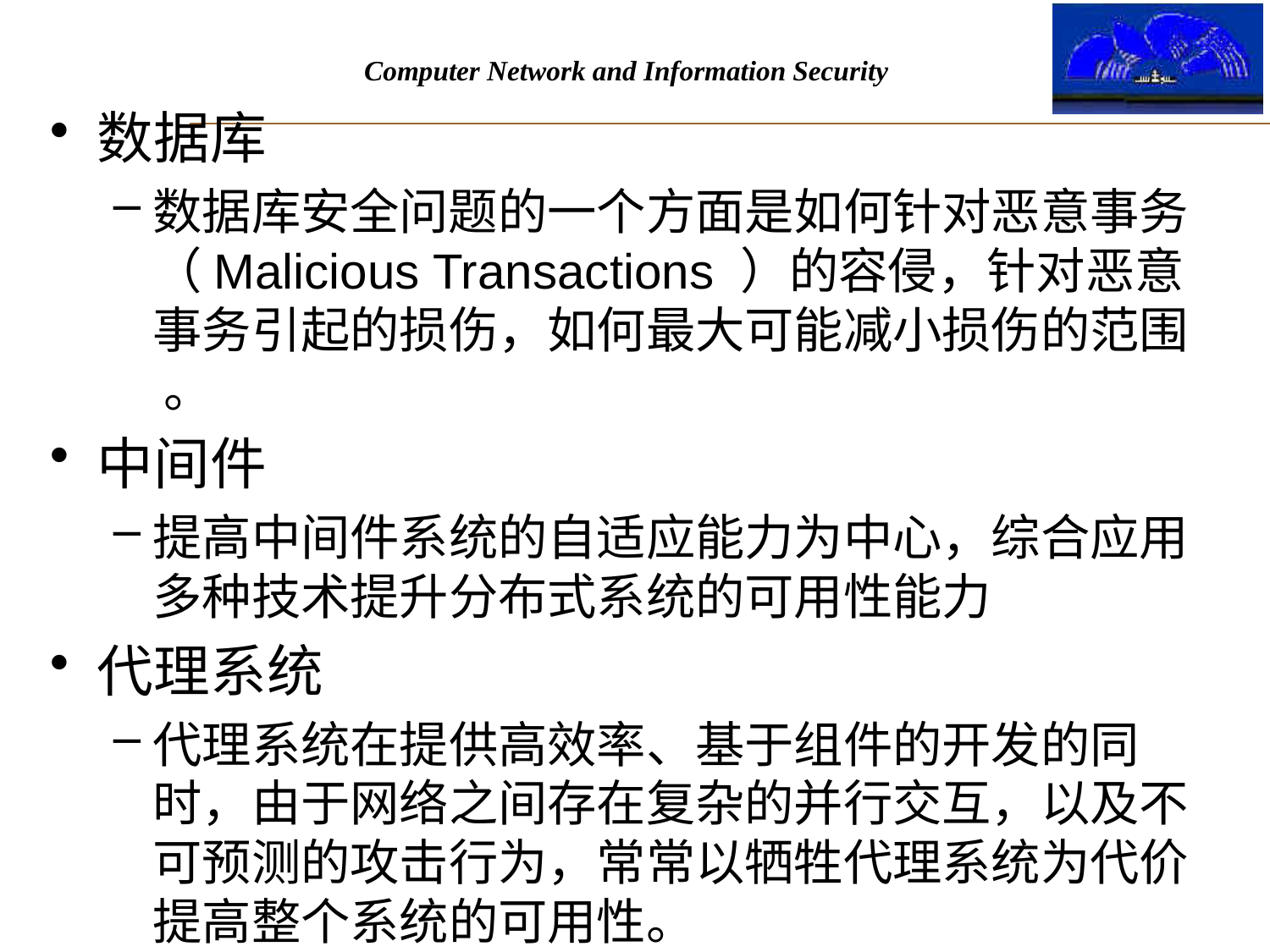

数据库
数据库安全问题的一个方面是如何针对恶意事务（Malicious Transactions ）的容侵，针对恶意事务引起的损伤，如何最大可能减小损伤的范围 。
中间件
提高中间件系统的自适应能力为中心，综合应用多种技术提升分布式系统的可用性能力
代理系统
代理系统在提供高效率、基于组件的开发的同时，由于网络之间存在复杂的并行交互，以及不可预测的攻击行为，常常以牺牲代理系统为代价提高整个系统的可用性。
#